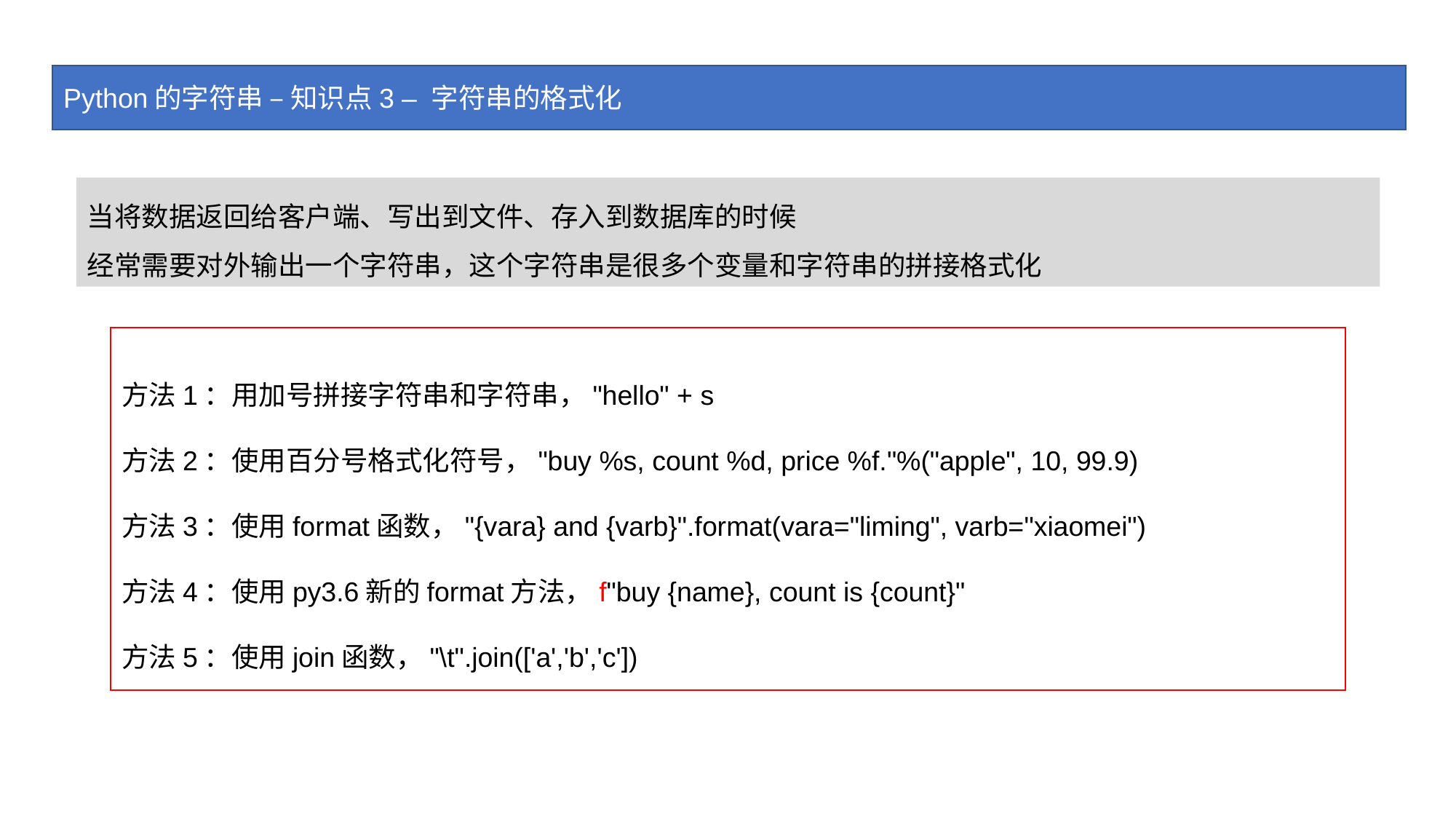

Python的字符串 – 知识点3 – 字符串的格式化
当将数据返回给客户端、写出到文件、存入到数据库的时候
经常需要对外输出一个字符串，这个字符串是很多个变量和字符串的拼接格式化
方法1：用加号拼接字符串和字符串，"hello" + s
方法2：使用百分号格式化符号，"buy %s, count %d, price %f."%("apple", 10, 99.9)
方法3：使用format函数，"{vara} and {varb}".format(vara="liming", varb="xiaomei")
方法4：使用py3.6新的format方法，f"buy {name}, count is {count}"
方法5：使用join函数，"\t".join(['a','b','c'])